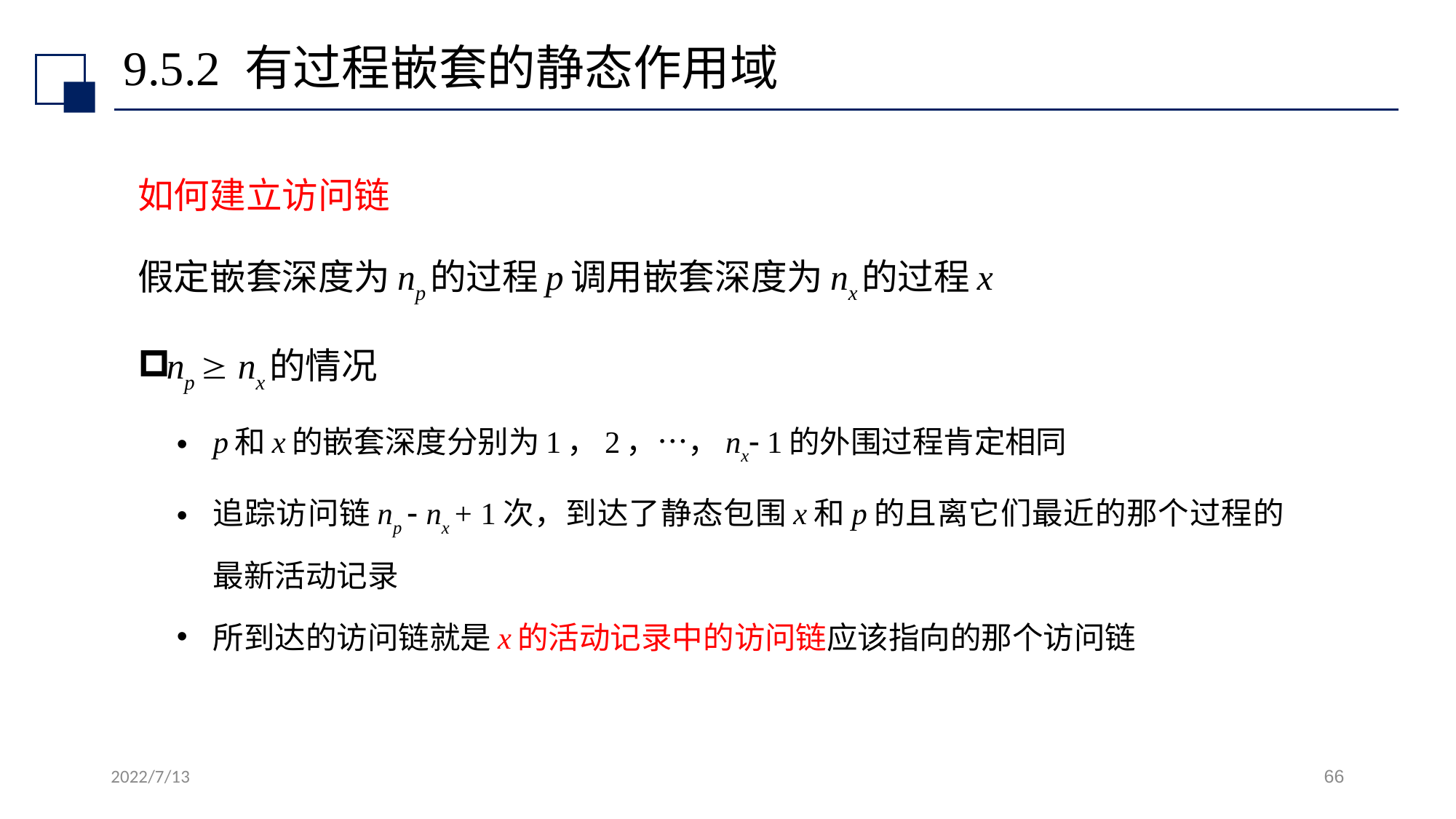

# 9.5.2 有过程嵌套的静态作用域
如何建立访问链
假定嵌套深度为np的过程p调用嵌套深度为nx的过程x
np ≥ nx的情况
p和x的嵌套深度分别为1，2，…，nx− 1的外围过程肯定相同
追踪访问链np − nx + 1次，到达了静态包围x和p的且离它们最近的那个过程的最新活动记录
所到达的访问链就是x的活动记录中的访问链应该指向的那个访问链
2022/7/13
66